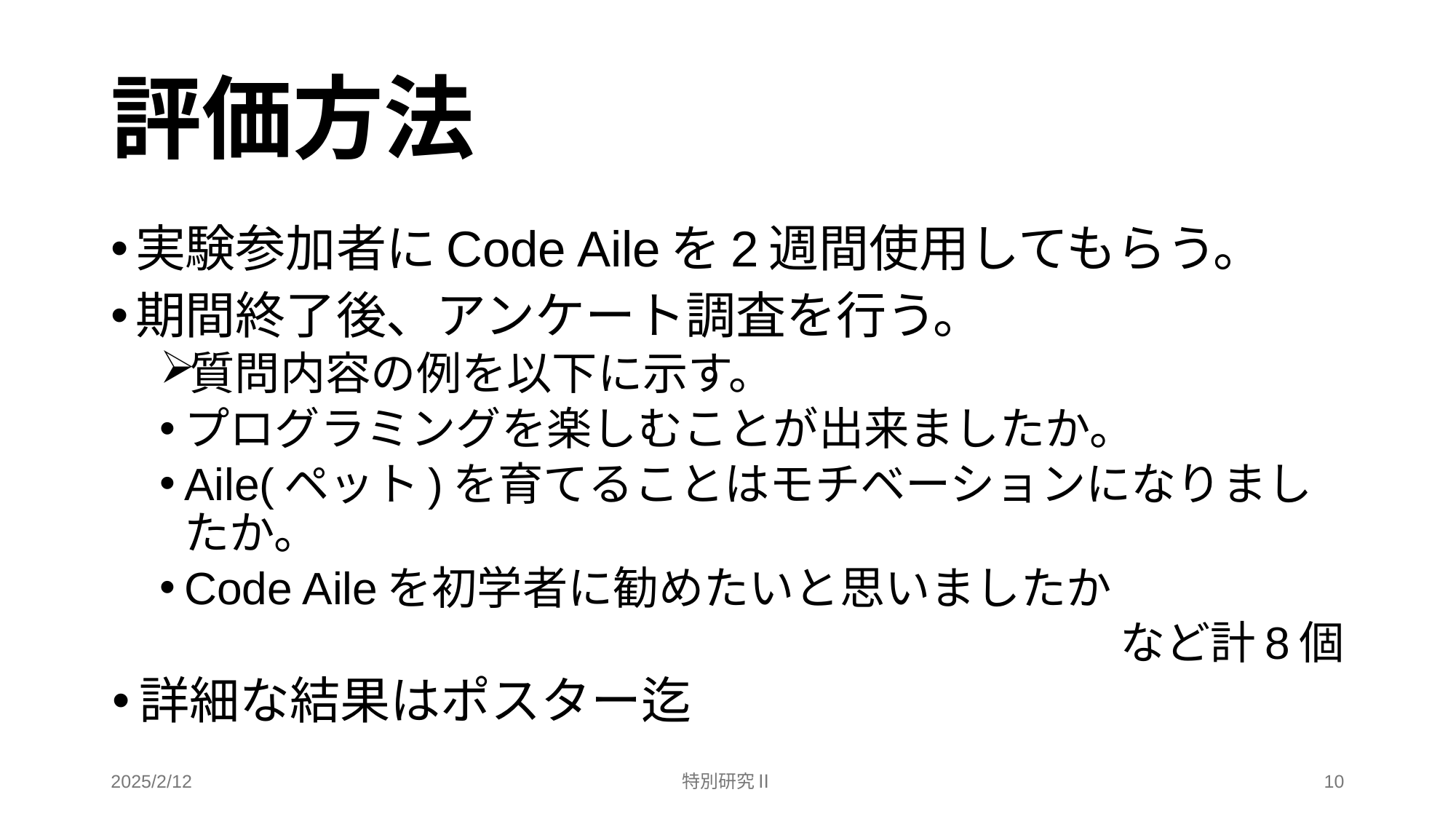

# 評価方法
実験参加者にCode Aileを2週間使用してもらう。
期間終了後、アンケート調査を行う。
質問内容の例を以下に示す。
プログラミングを楽しむことが出来ましたか。
Aile(ペット)を育てることはモチベーションになりましたか。
Code Aileを初学者に勧めたいと思いましたか
など計8個
詳細な結果はポスター迄
2025/2/12
特別研究Ⅱ
10